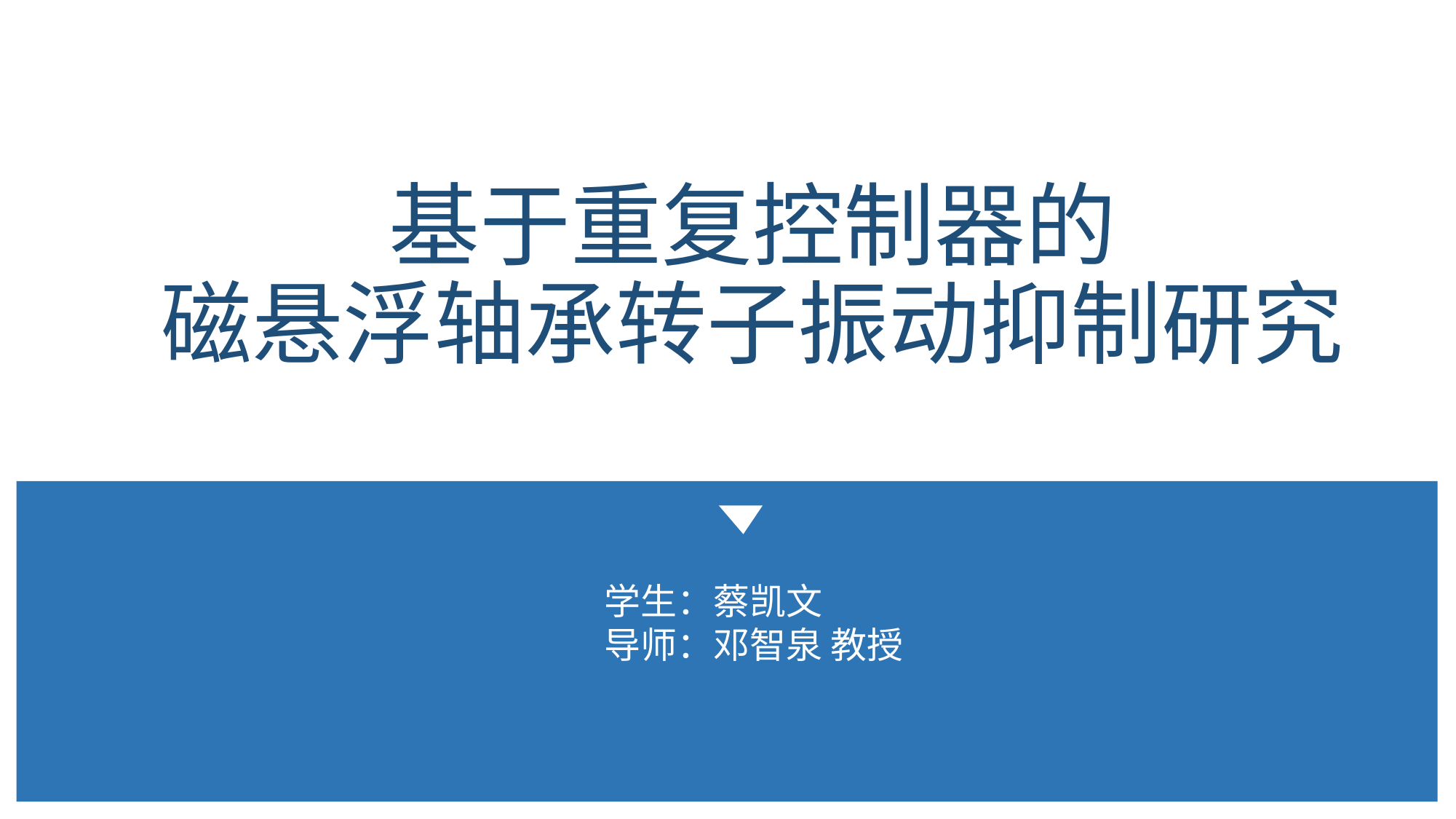

# 基于重复控制器的 磁悬浮轴承转子振动抑制研究

学生：蔡凯文
导师：邓智泉 教授